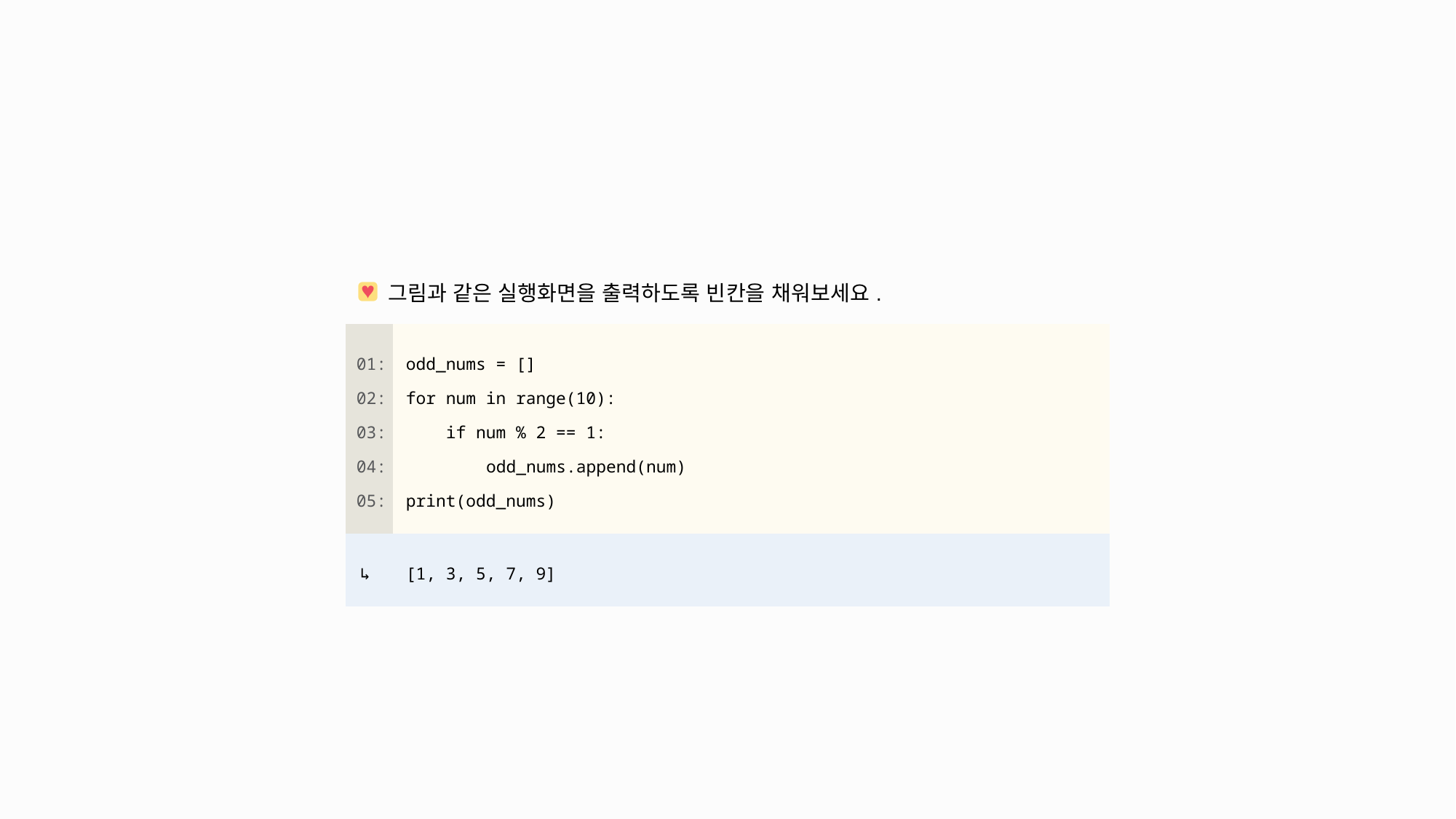

| 그림과 같은 실행화면을 출력하도록 빈칸을 채워보세요. |  |
| --- | --- |
| 01: 02: 03: 04: 05: | odd\_nums = [] for num in range(10): if num % 2 == 1: odd\_nums.append(num) print(odd\_nums) |
| ↳ | [1, 3, 5, 7, 9] |